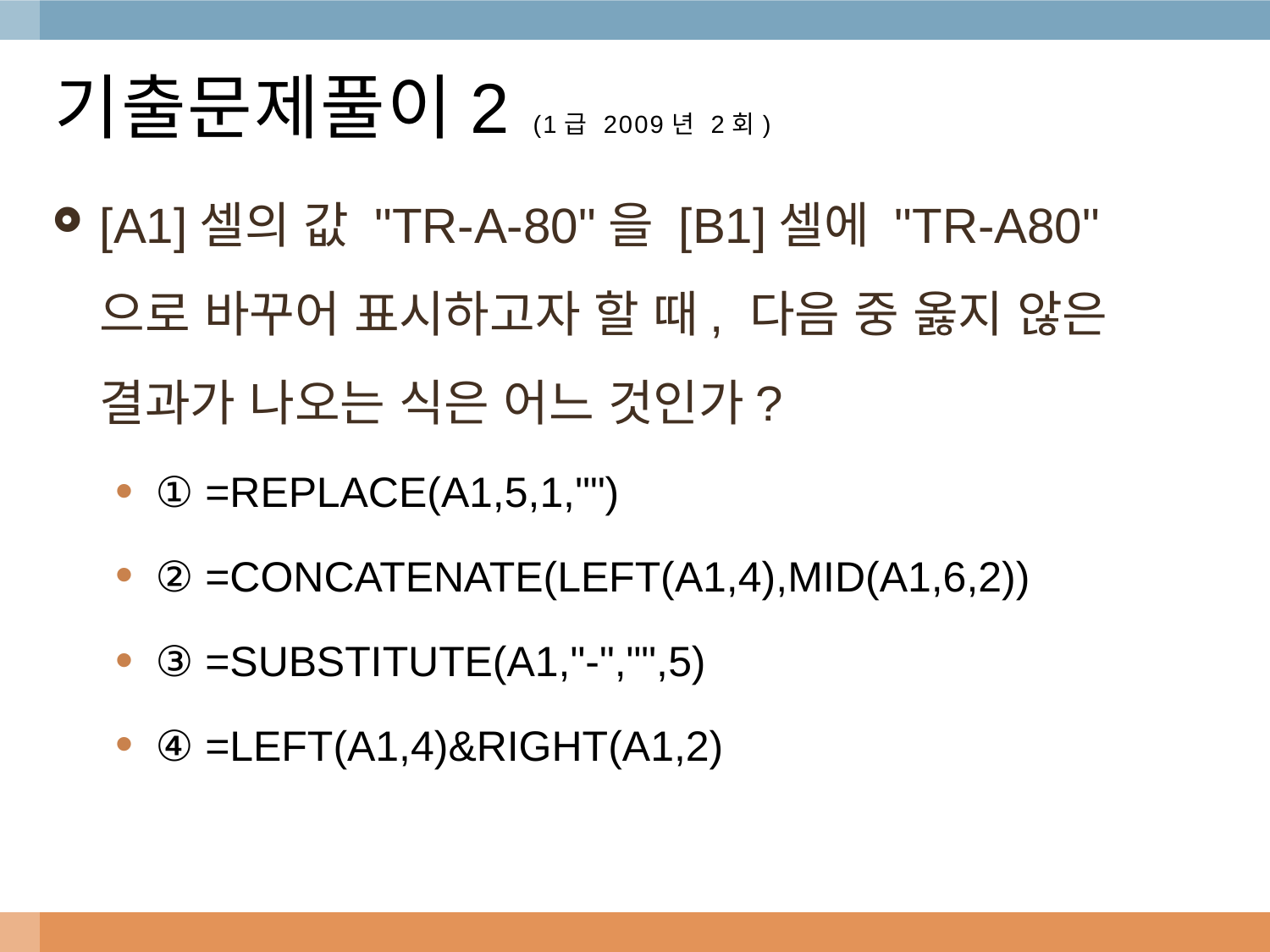

# 기출문제풀이2 (1급 2009년 2회)
[A1]셀의 값 "TR-A-80"을 [B1]셀에 "TR-A80"으로 바꾸어 표시하고자 할 때, 다음 중 옳지 않은 결과가 나오는 식은 어느 것인가?
① =REPLACE(A1,5,1,"")
② =CONCATENATE(LEFT(A1,4),MID(A1,6,2))
③ =SUBSTITUTE(A1,"-","",5)
④ =LEFT(A1,4)&RIGHT(A1,2)